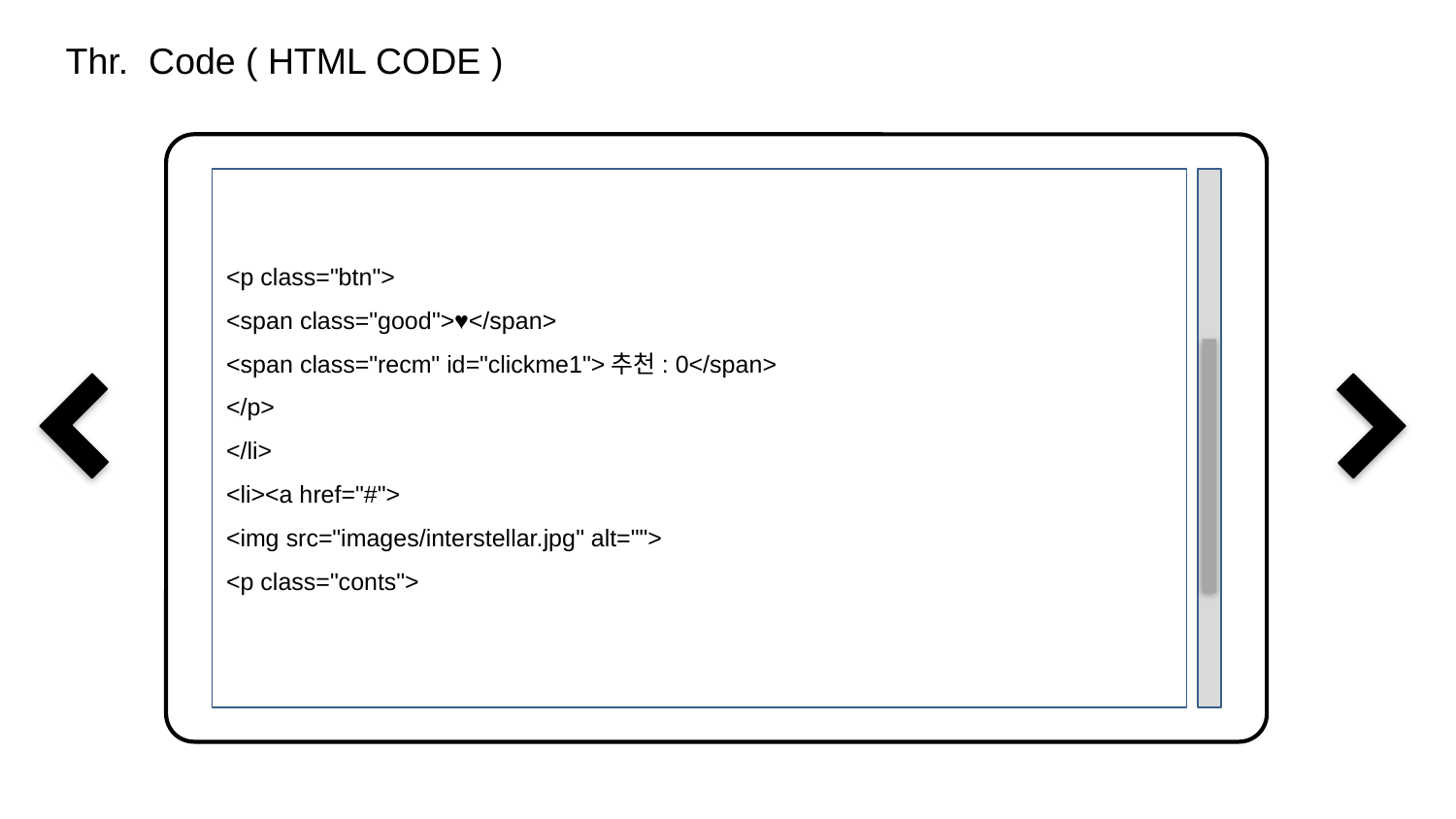

Thr.  Code ( HTML CODE )

<p class="btn">
<span class="good">♥</span>
<span class="recm" id="clickme1">추천: 0</span>
</p>
</li>
<li><a href="#">
<img src="images/interstellar.jpg" alt="">
<p class="conts">